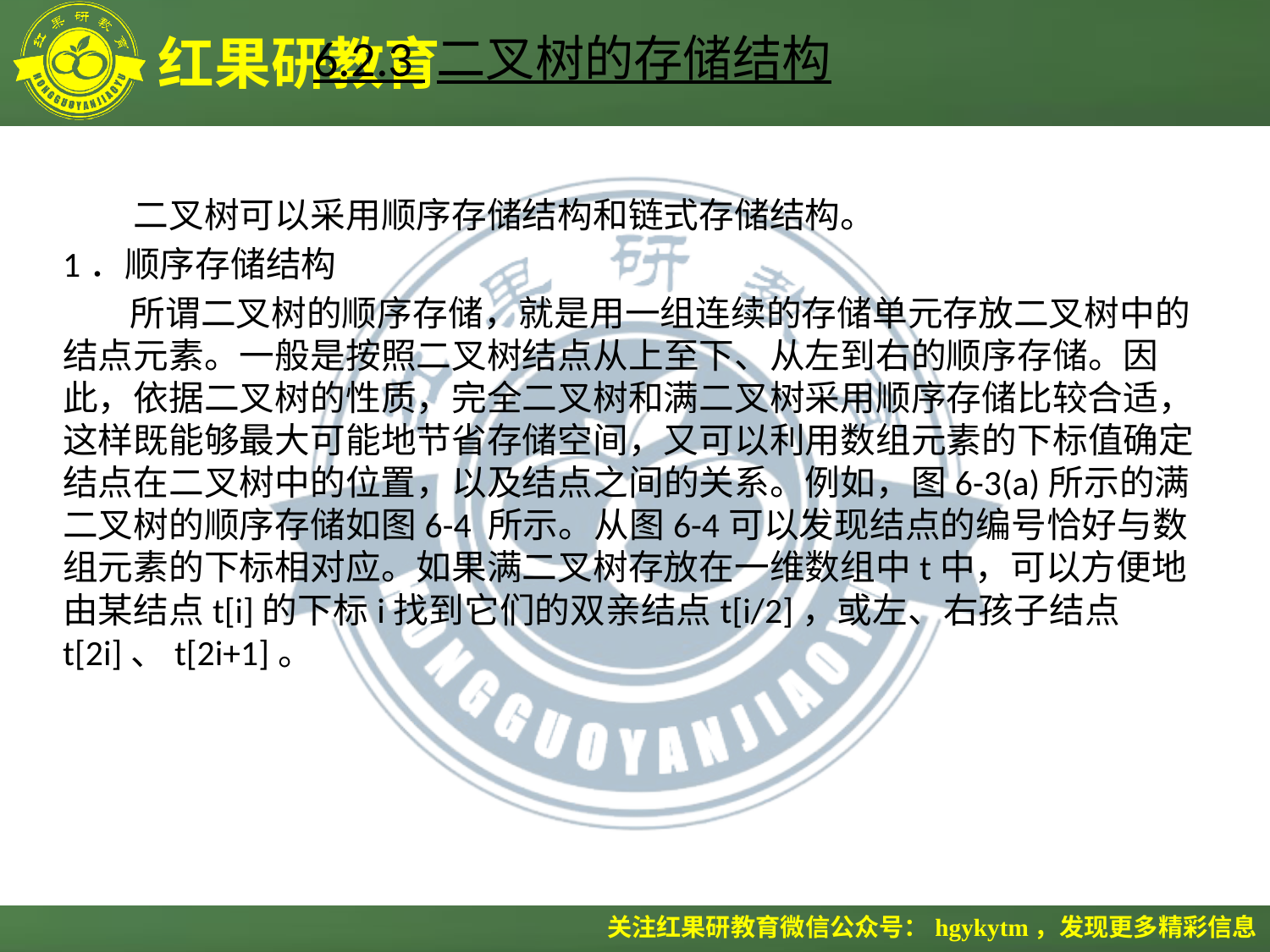

# 6.2.3 二叉树的存储结构
　　二叉树可以采用顺序存储结构和链式存储结构。
1．顺序存储结构
   　所谓二叉树的顺序存储，就是用一组连续的存储单元存放二叉树中的结点元素。一般是按照二叉树结点从上至下、从左到右的顺序存储。因此，依据二叉树的性质，完全二叉树和满二叉树采用顺序存储比较合适，这样既能够最大可能地节省存储空间，又可以利用数组元素的下标值确定结点在二叉树中的位置，以及结点之间的关系。例如，图6-3(a)所示的满二叉树的顺序存储如图6-4 所示。从图6-4可以发现结点的编号恰好与数组元素的下标相对应。如果满二叉树存放在一维数组中t中，可以方便地由某结点t[i]的下标i找到它们的双亲结点t[i/2]，或左、右孩子结点t[2i]、t[2i+1]。